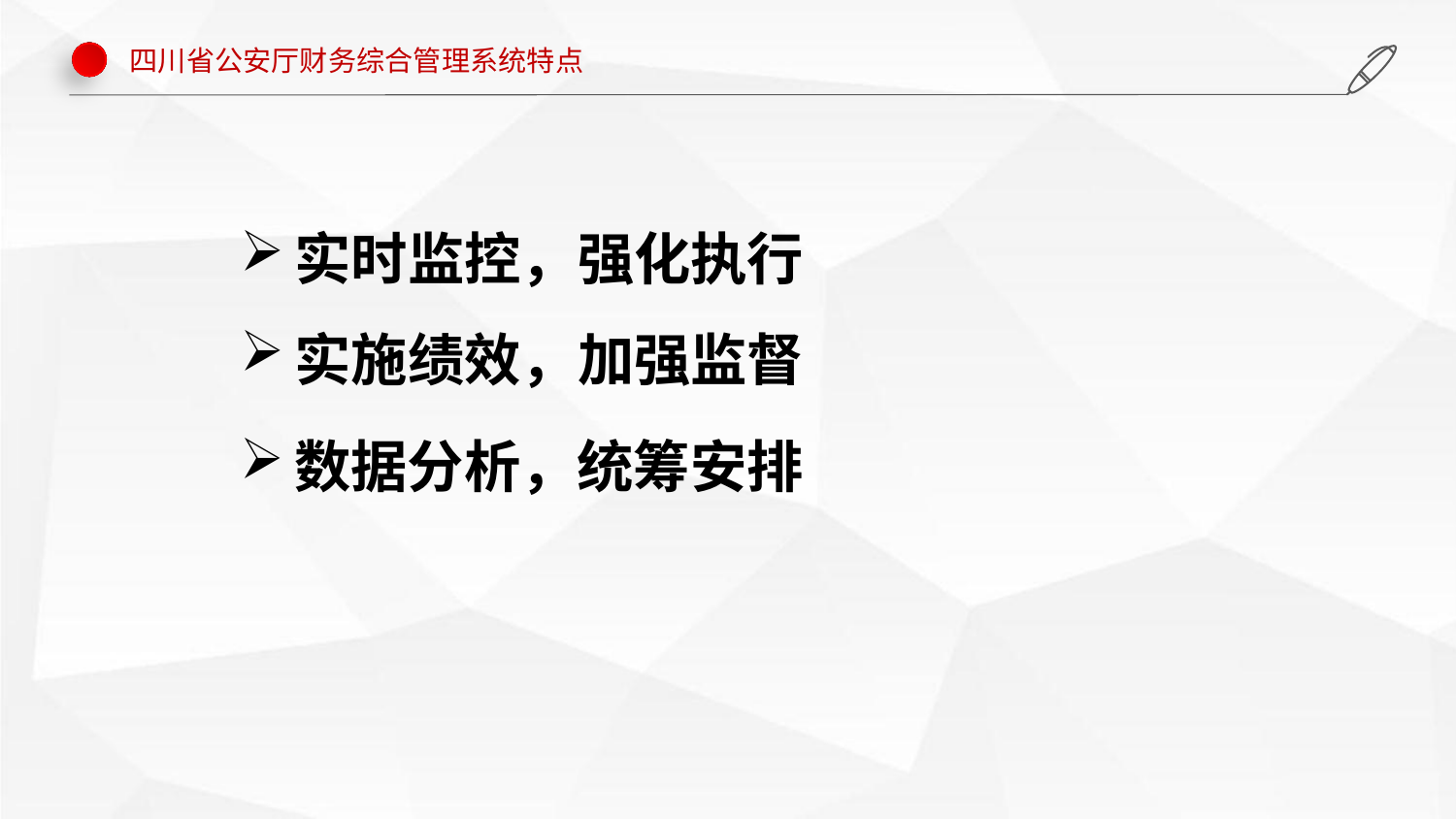

四川省公安厅财务综合管理系统特点

实时监控，强化执行
实施绩效，加强监督
数据分析，统筹安排